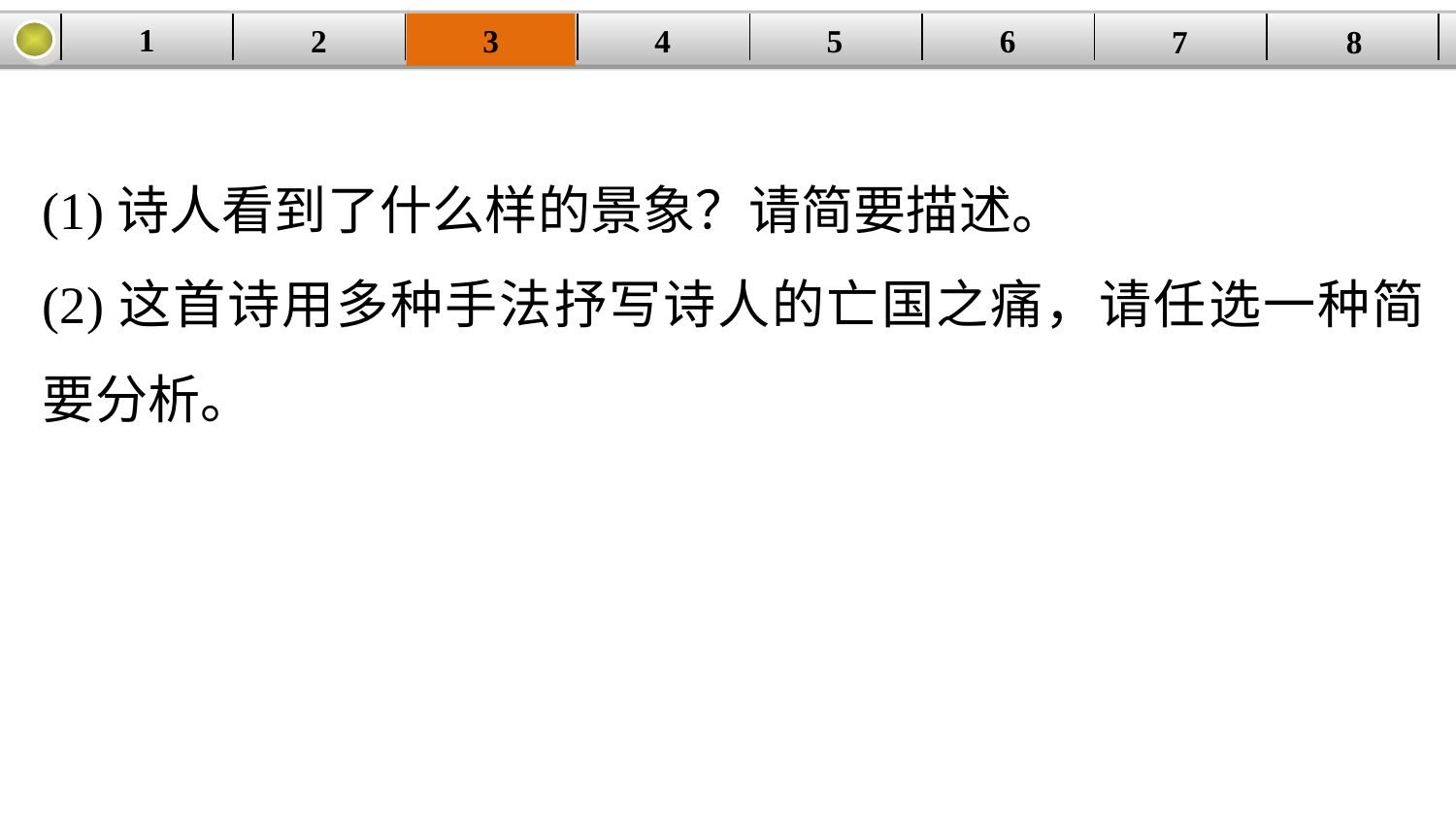

1
2
3
4
|  |  |  |  |  |  |  |  |
| --- | --- | --- | --- | --- | --- | --- | --- |
5
6
7
8

(1)诗人看到了什么样的景象？请简要描述。
(2)这首诗用多种手法抒写诗人的亡国之痛，请任选一种简要分析。